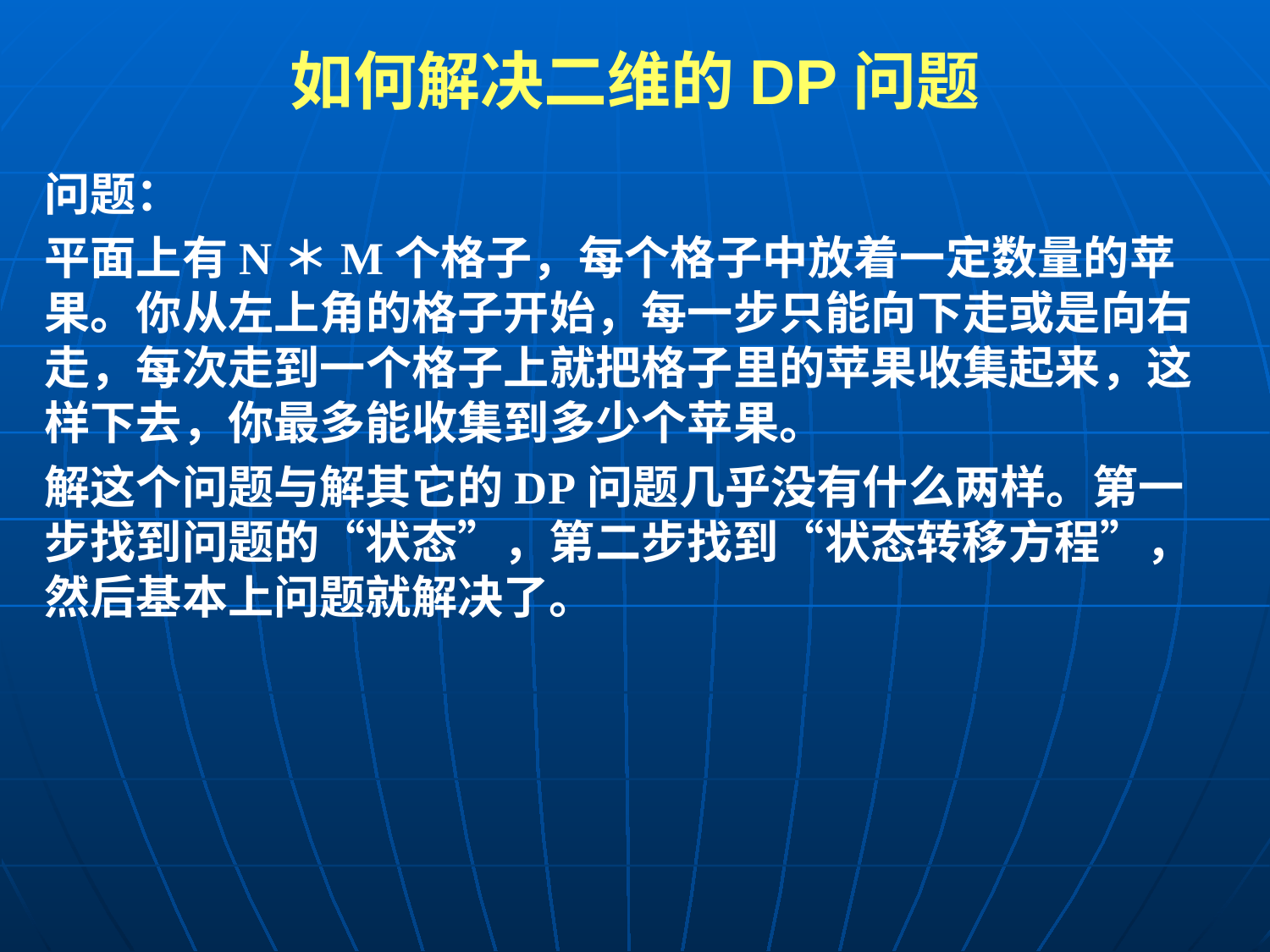

# 如何解决二维的DP问题
问题：
平面上有N＊M个格子，每个格子中放着一定数量的苹果。你从左上角的格子开始，每一步只能向下走或是向右走，每次走到一个格子上就把格子里的苹果收集起来，这样下去，你最多能收集到多少个苹果。
解这个问题与解其它的DP问题几乎没有什么两样。第一步找到问题的“状态”，第二步找到“状态转移方程”，然后基本上问题就解决了。